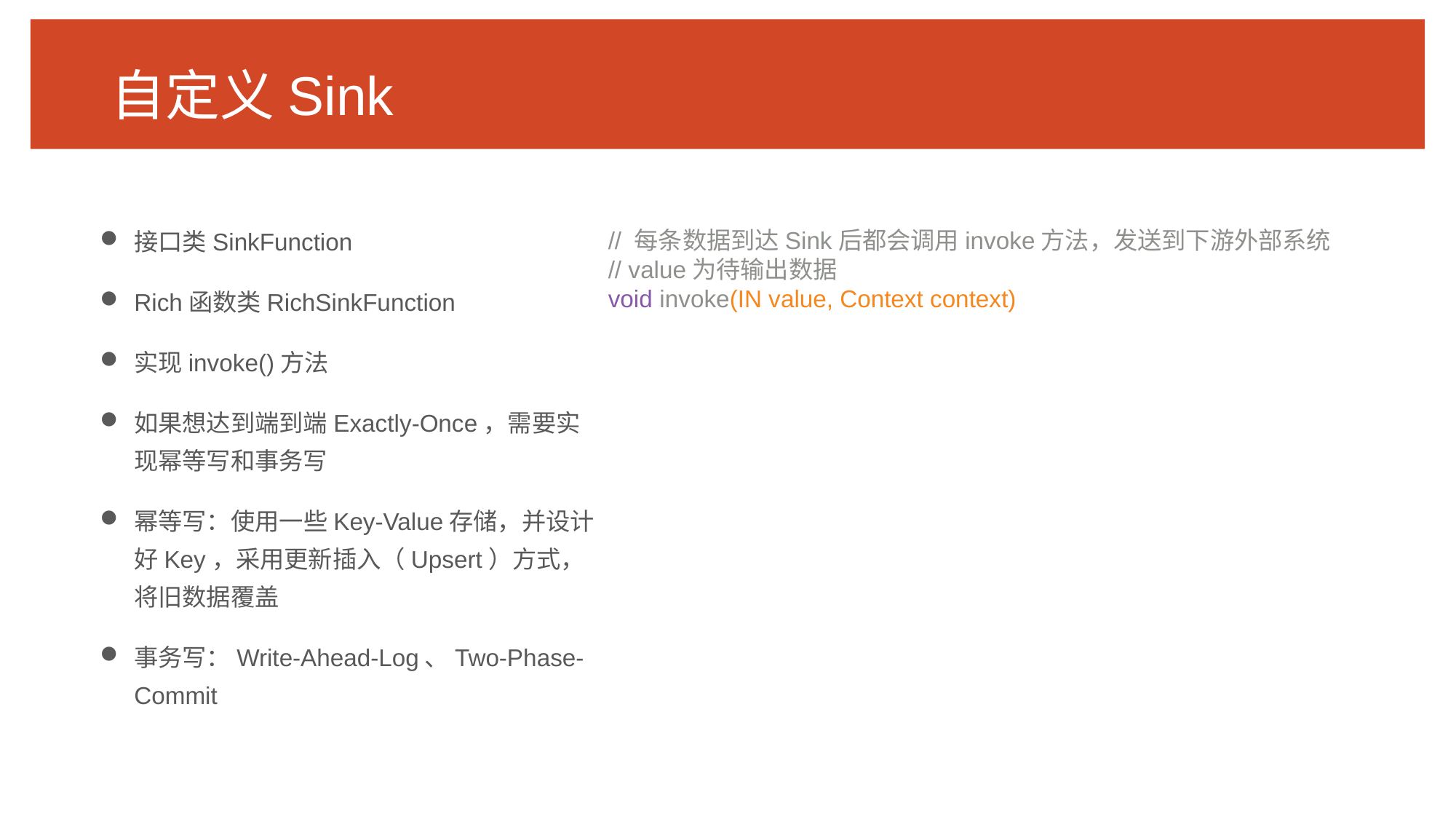

# 自定义Sink
接口类SinkFunction
Rich函数类RichSinkFunction
实现invoke()方法
如果想达到端到端Exactly-Once，需要实现幂等写和事务写
幂等写：使用一些Key-Value存储，并设计好Key，采用更新插入（Upsert）方式，将旧数据覆盖
事务写：Write-Ahead-Log、Two-Phase-Commit
// 每条数据到达Sink后都会调用invoke方法，发送到下游外部系统
// value为待输出数据
void invoke(IN value, Context context)